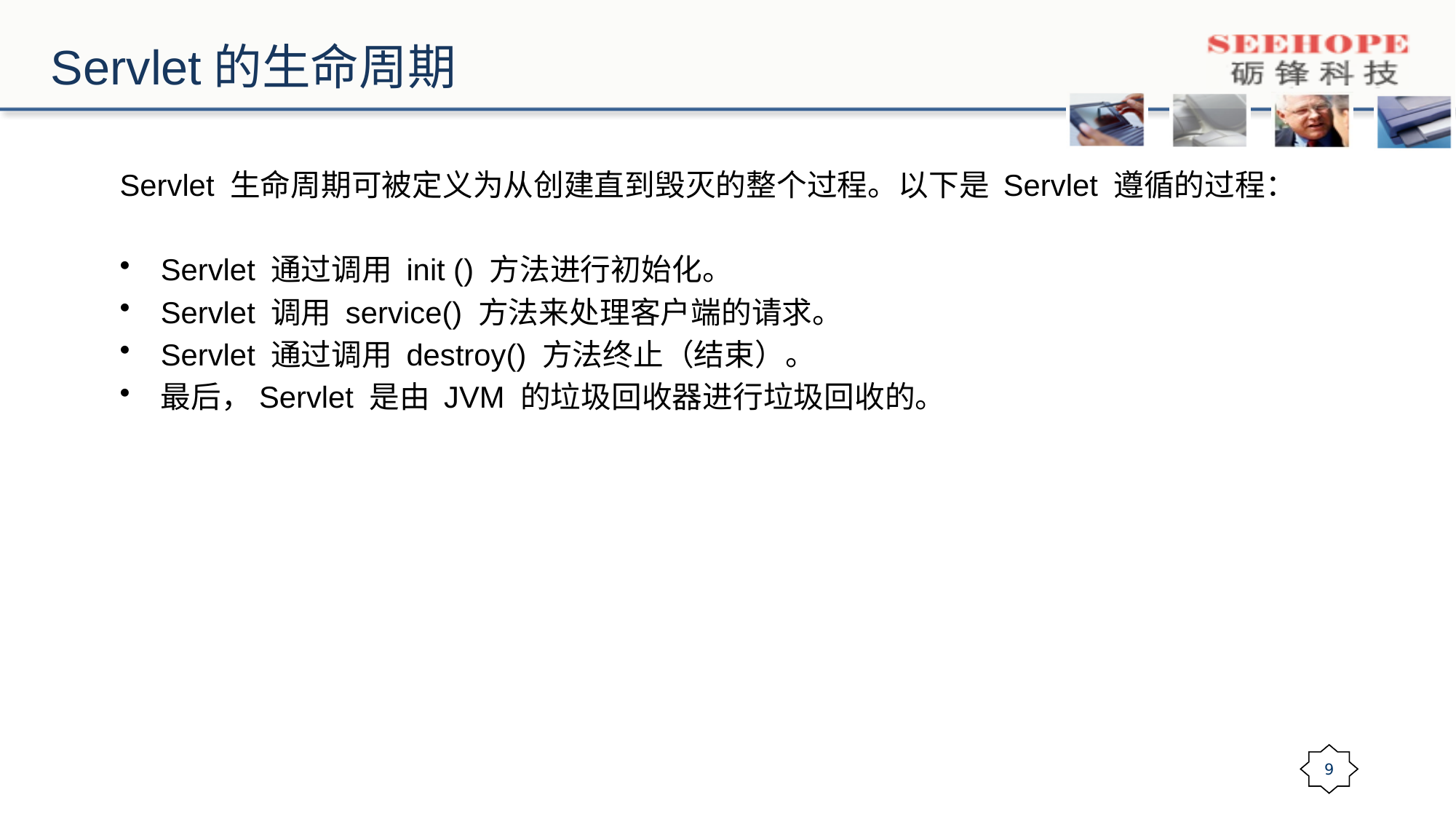

# Servlet的生命周期
Servlet 生命周期可被定义为从创建直到毁灭的整个过程。以下是 Servlet 遵循的过程：

Servlet 通过调用 init () 方法进行初始化。
Servlet 调用 service() 方法来处理客户端的请求。
Servlet 通过调用 destroy() 方法终止（结束）。
最后，Servlet 是由 JVM 的垃圾回收器进行垃圾回收的。